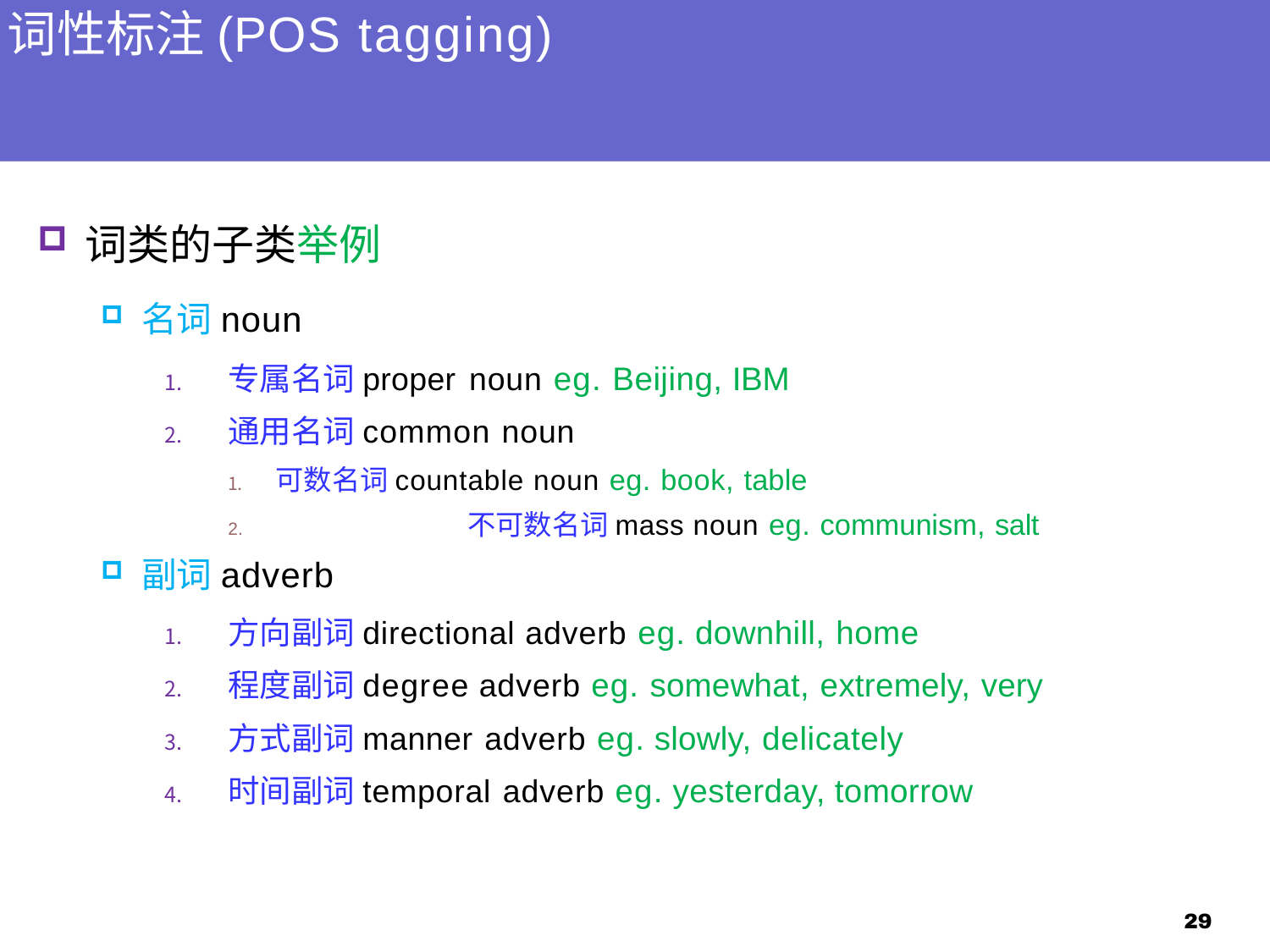

# 词性标注(POS tagging)
词的分类依据

词类的子类举例
名词noun
专属名词proper noun eg. Beijing, IBM
通用名词common noun
可数名词countable noun eg. book, table
2.	不可数名词mass noun eg. communism, salt
副词adverb
方向副词directional adverb eg. downhill, home
程度副词degree adverb eg. somewhat, extremely, very
方式副词manner adverb eg. slowly, delicately
时间副词temporal adverb eg. yesterday, tomorrow
29